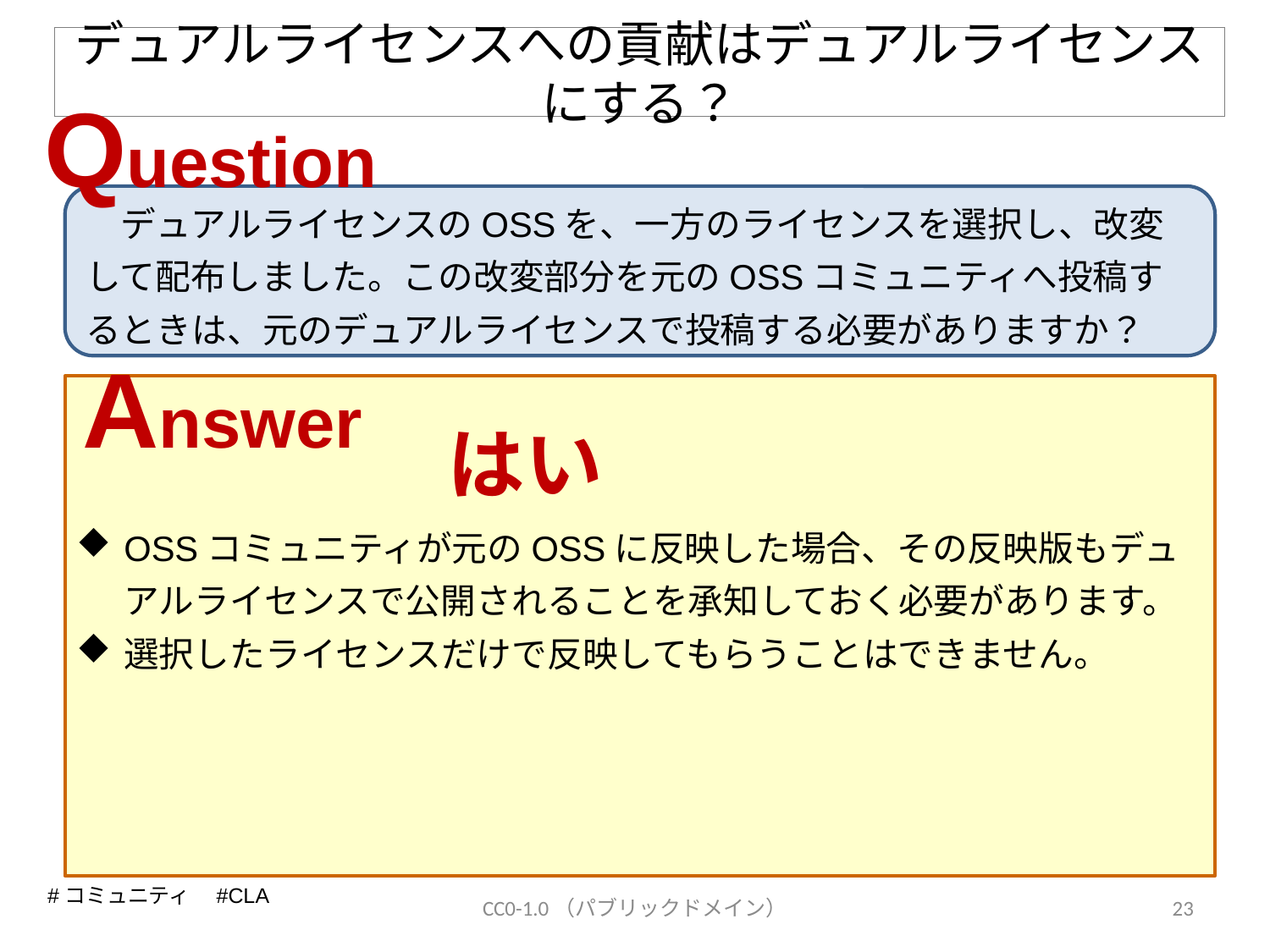

# デュアルライセンスへの貢献はデュアルライセンスにする？
Question
　デュアルライセンスのOSSを、一方のライセンスを選択し、改変して配布しました。この改変部分を元のOSSコミュニティへ投稿するときは、元のデュアルライセンスで投稿する必要がありますか？
Answer

はい
OSSコミュニティが元のOSSに反映した場合、その反映版もデュアルライセンスで公開されることを承知しておく必要があります。
選択したライセンスだけで反映してもらうことはできません。
#コミュニティ　#CLA
CC0-1.0（パブリックドメイン）
23